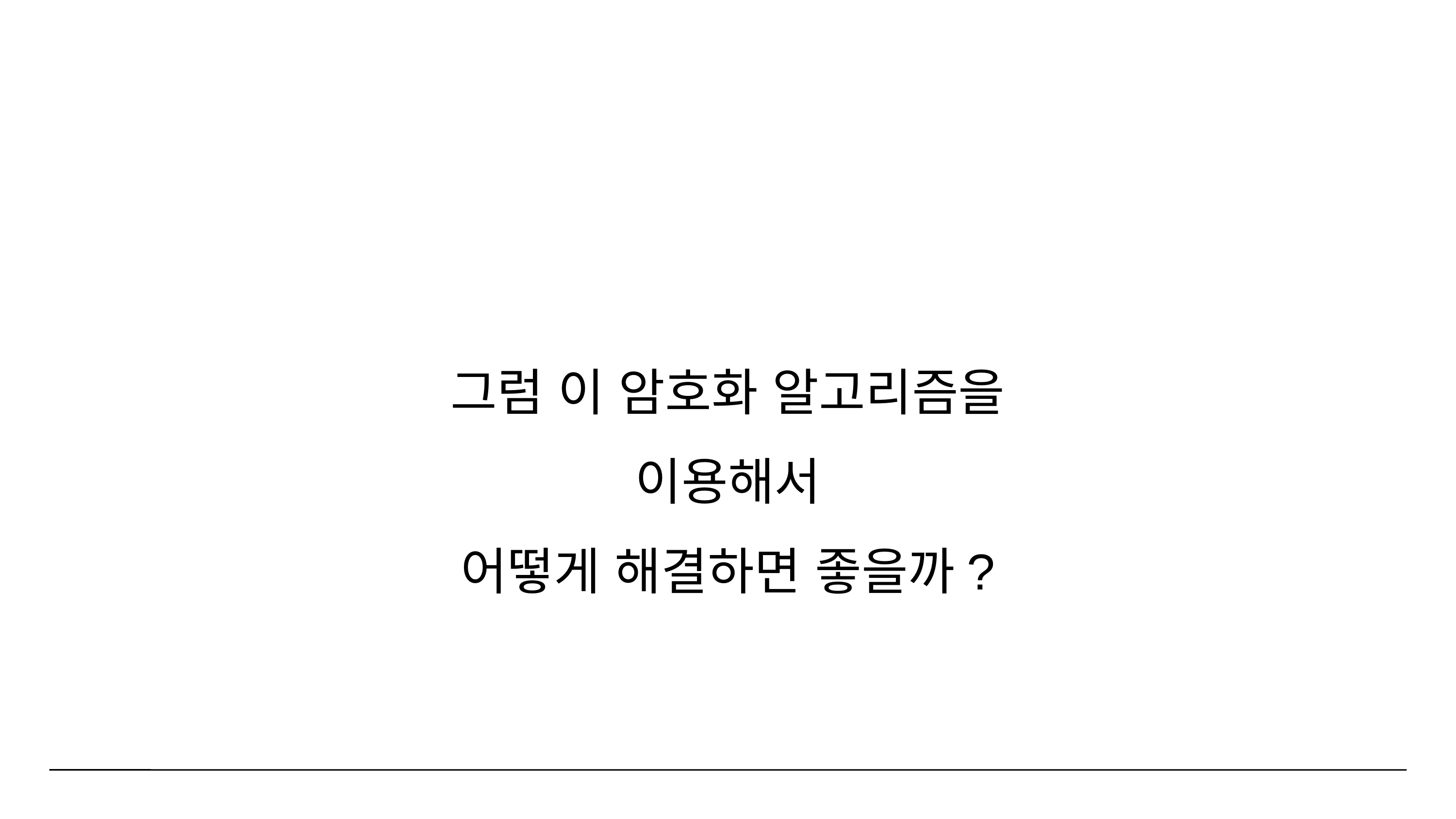

그럼 이 암호화 알고리즘을 이용해서
어떻게 해결하면 좋을까?